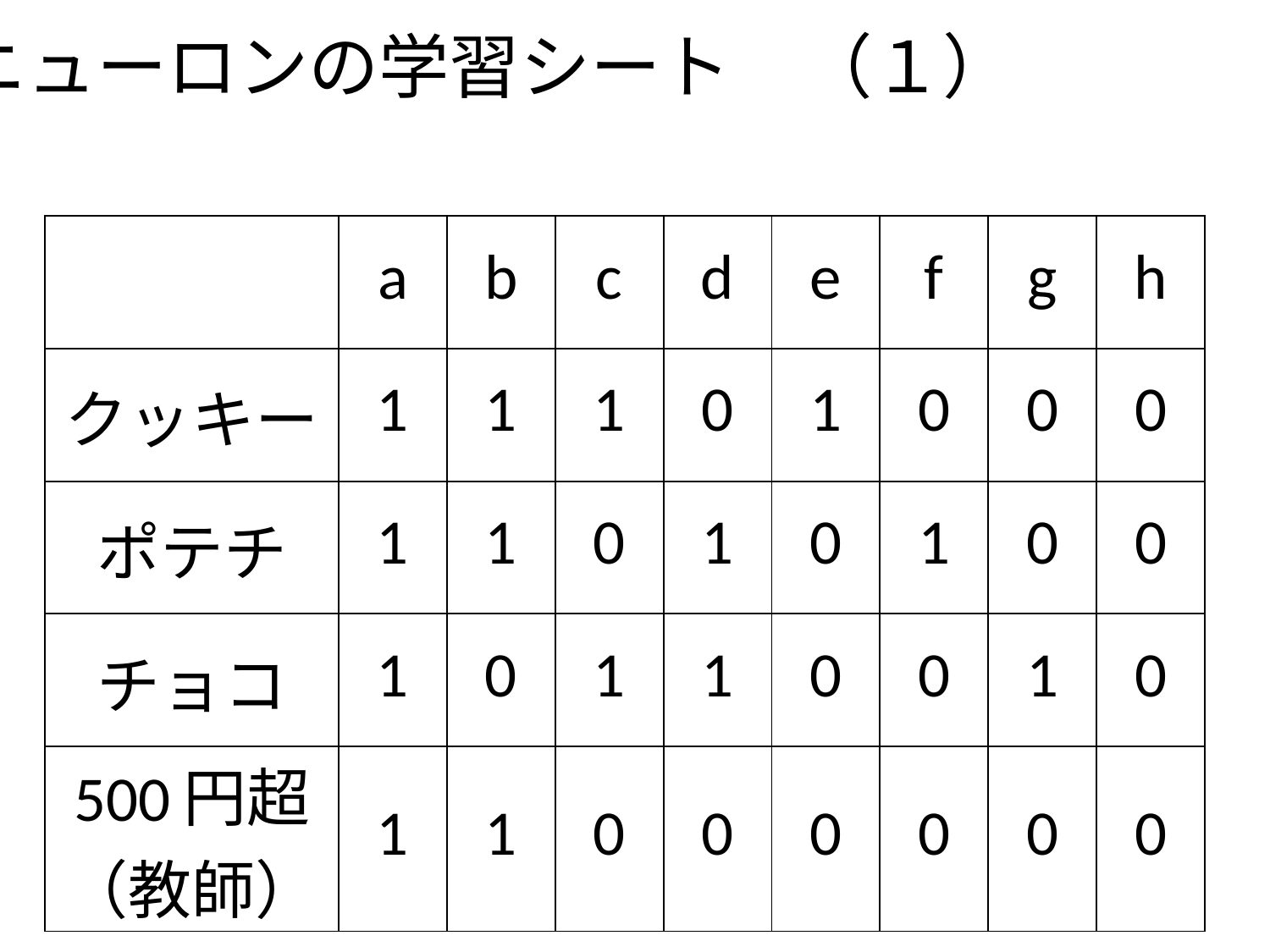

ニューロンの学習シート　（１）

|  | a | b | c | d | e | f | g | h |
| --- | --- | --- | --- | --- | --- | --- | --- | --- |
| クッキー | 1 | 1 | 1 | 0 | 1 | 0 | 0 | 0 |
| ポテチ | 1 | 1 | 0 | 1 | 0 | 1 | 0 | 0 |
| チョコ | 1 | 0 | 1 | 1 | 0 | 0 | 1 | 0 |
| 500円超 （教師） | 1 | 1 | 0 | 0 | 0 | 0 | 0 | 0 |